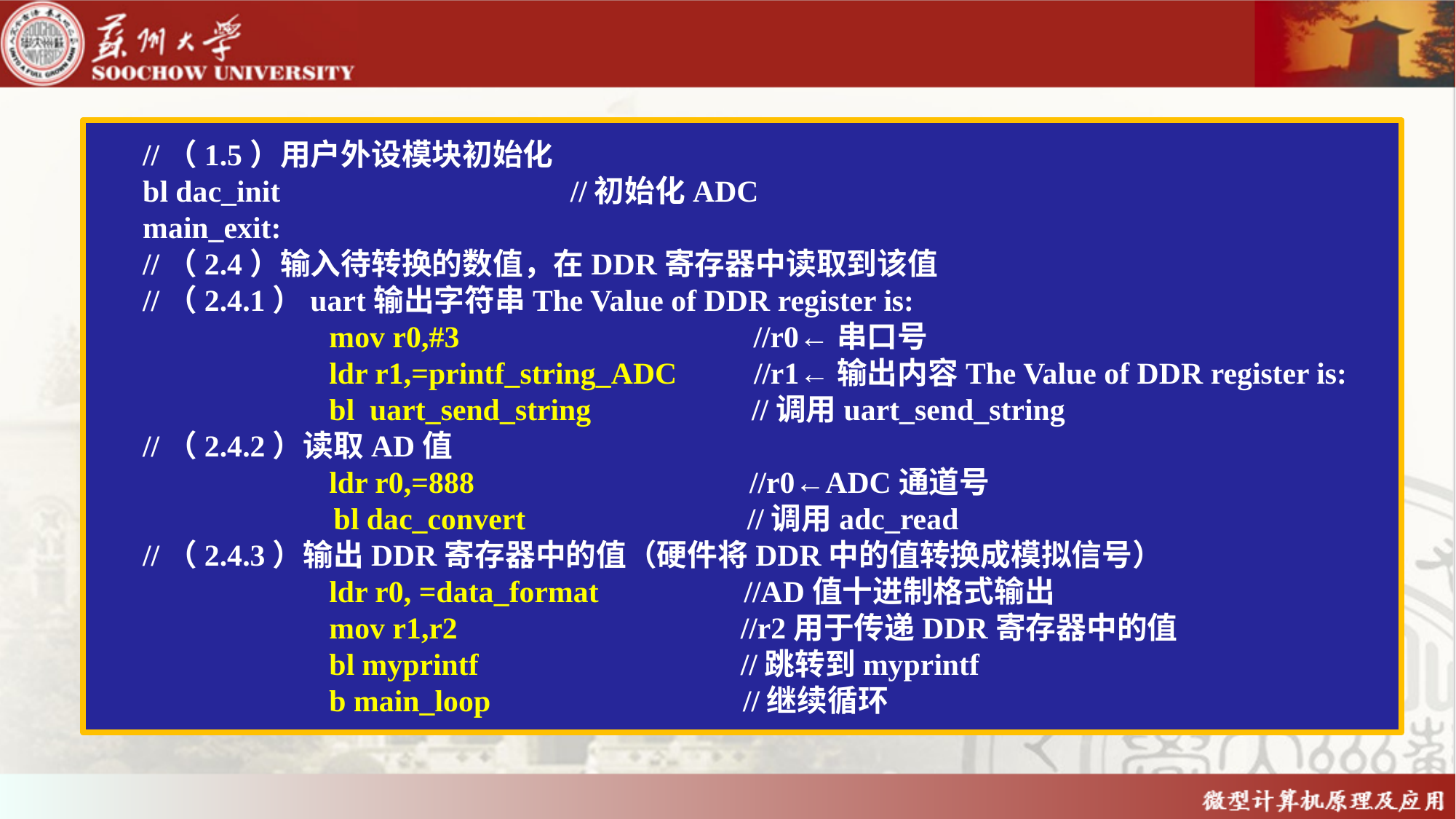

//（1.5）用户外设模块初始化
bl dac_init			   //初始化ADC
main_exit:
//（2.4）输入待转换的数值，在DDR寄存器中读取到该值
//（2.4.1）uart输出字符串The Value of DDR register is:
		mov r0,#3	                           //r0←串口号
		ldr r1,=printf_string_ADC          //r1←输出内容The Value of DDR register is:
		bl  uart_send_string                     //调用uart_send_string
//（2.4.2）读取AD值
		ldr r0,=888                                    //r0←ADC通道号
                         bl dac_convert                             //调用adc_read
//（2.4.3）输出DDR寄存器中的值（硬件将DDR中的值转换成模拟信号）
		ldr r0, =data_format                   //AD值十进制格式输出
		mov r1,r2		           //r2用于传递DDR寄存器中的值
		bl myprintf		           //跳转到myprintf
		b main_loop                                 //继续循环